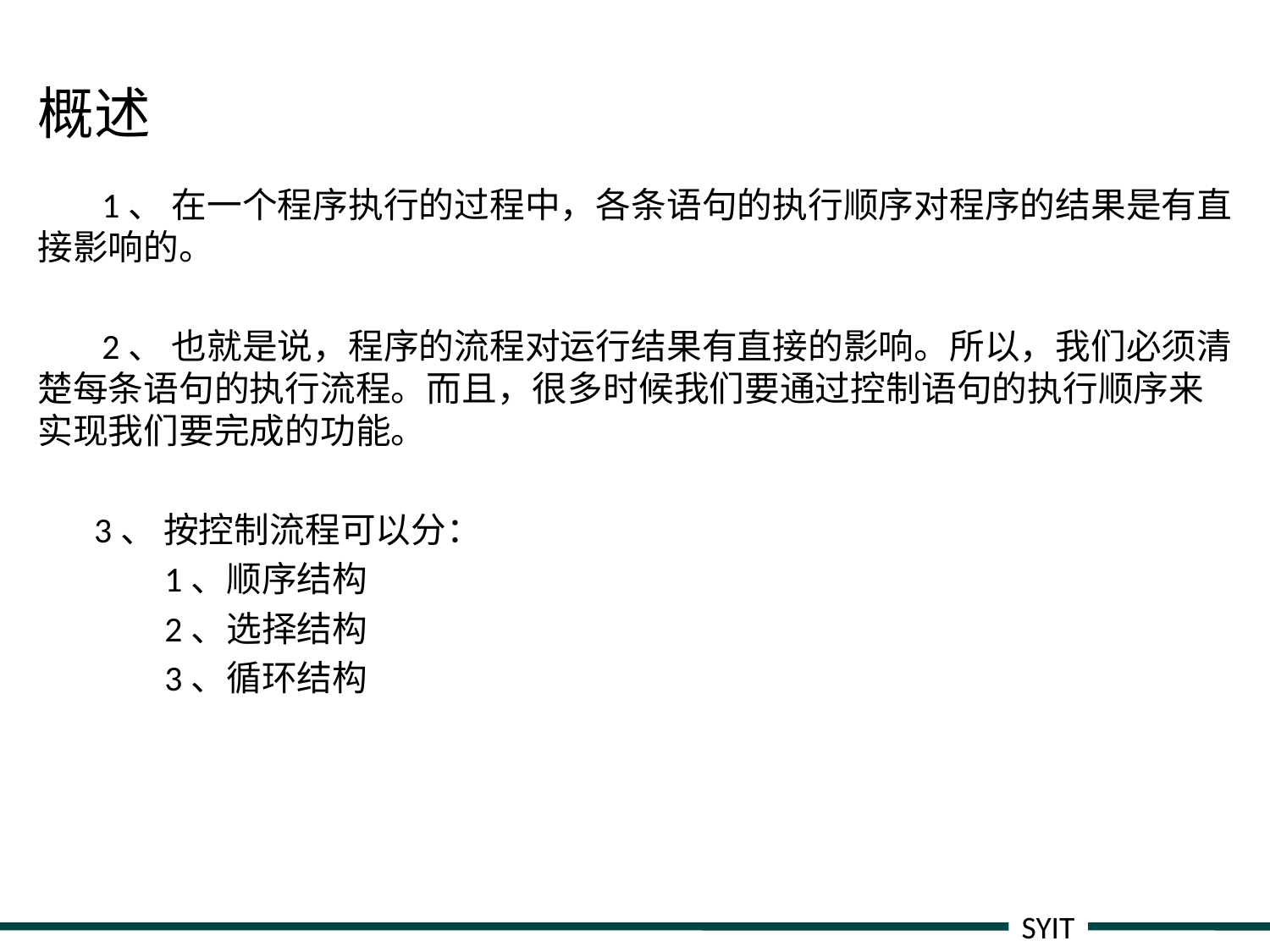

# 概述
        1、 在一个程序执行的过程中，各条语句的执行顺序对程序的结果是有直接影响的。

        2、 也就是说，程序的流程对运行结果有直接的影响。所以，我们必须清楚每条语句的执行流程。而且，很多时候我们要通过控制语句的执行顺序来实现我们要完成的功能。

       3、 按控制流程可以分：
	1、顺序结构
	2、选择结构
	3、循环结构

SYIT